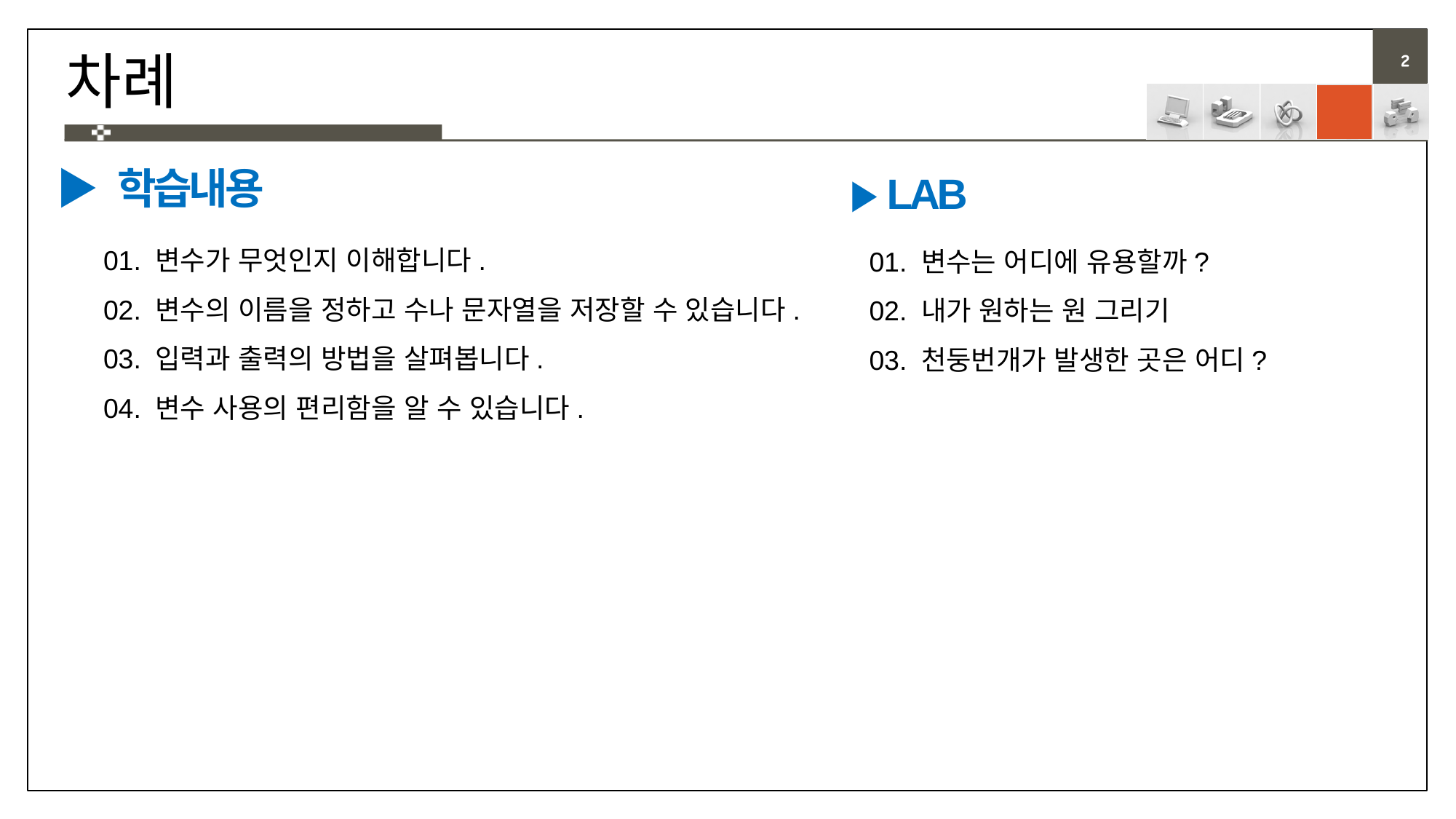

# 차례
▶ 학습내용
▶ LAB
01. 변수가 무엇인지 이해합니다.
02. 변수의 이름을 정하고 수나 문자열을 저장할 수 있습니다.
03. 입력과 출력의 방법을 살펴봅니다.
04. 변수 사용의 편리함을 알 수 있습니다.
01. 변수는 어디에 유용할까?
02. 내가 원하는 원 그리기
03. 천둥번개가 발생한 곳은 어디?